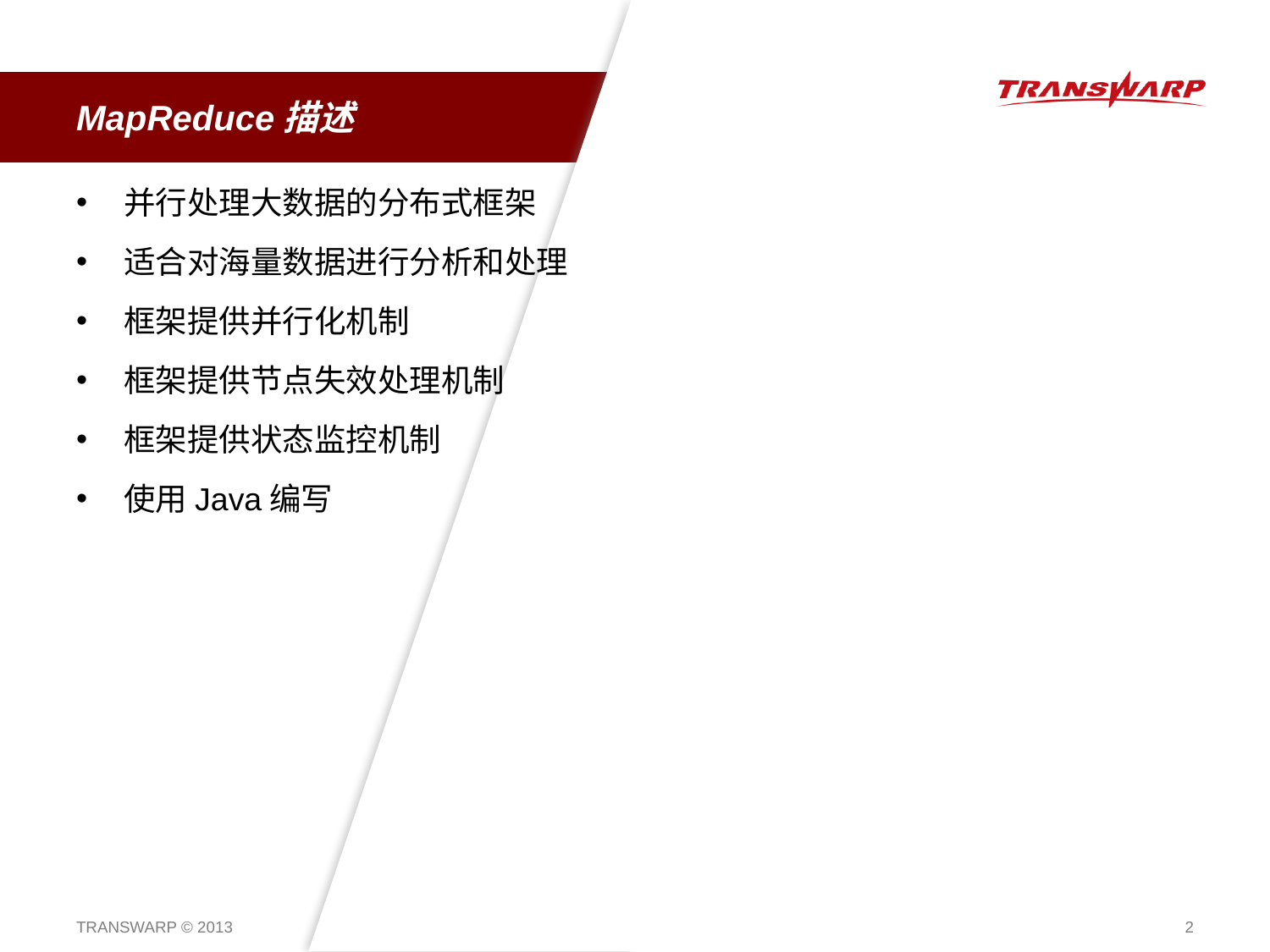

# MapReduce描述
并行处理大数据的分布式框架
适合对海量数据进行分析和处理
框架提供并行化机制
框架提供节点失效处理机制
框架提供状态监控机制
使用Java编写

TRANSWARP © 2013
2